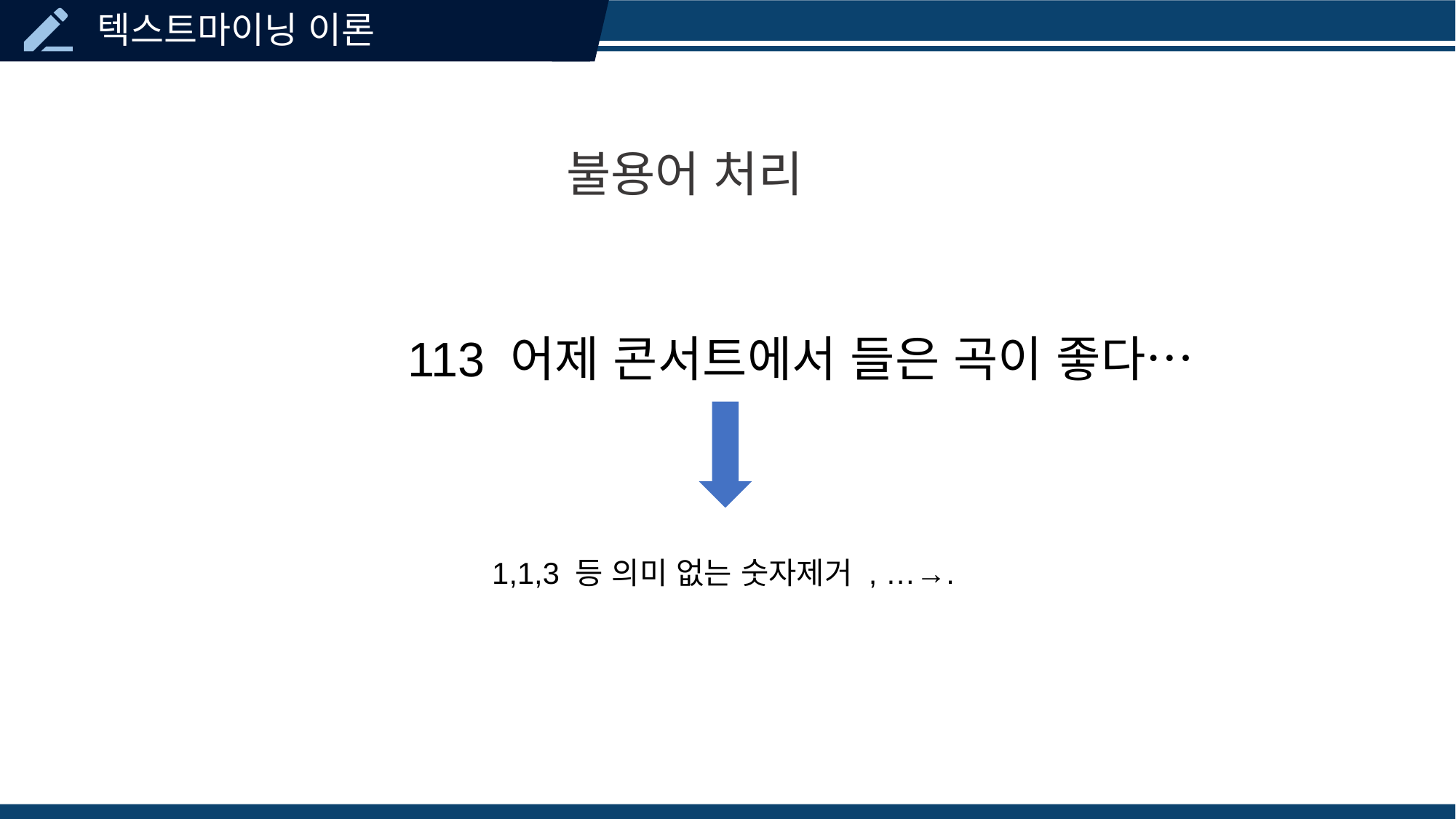

불용어 처리
113 어제 콘서트에서 들은 곡이 좋다…

1,1,3 등 의미 없는 숫자제거 , …→.
소나무 관련 논문내에 단어간 동신출현 연도별, 국가별 빈도분석